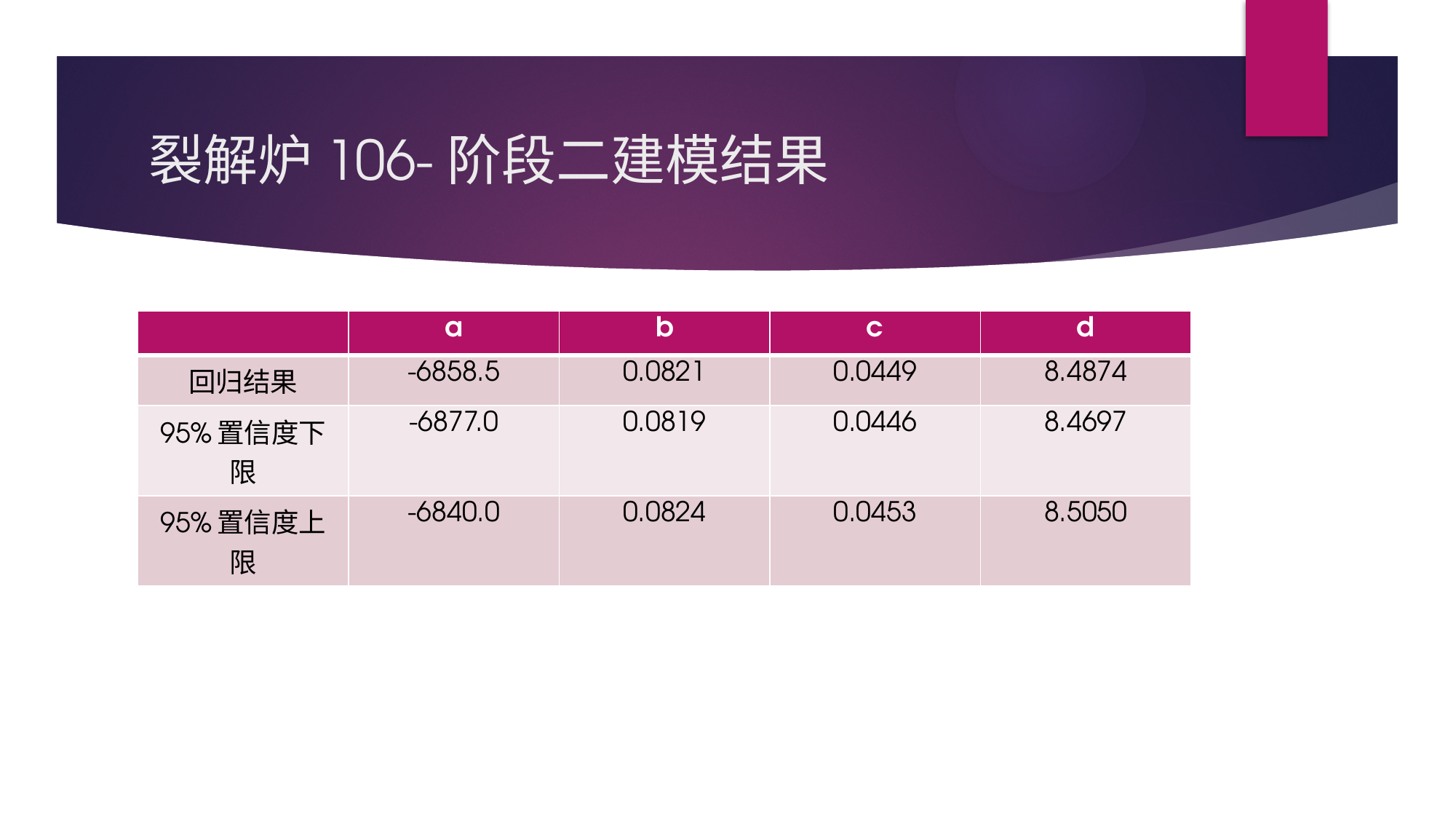

# 裂解炉106-阶段二建模结果
|  | a | b | c | d |
| --- | --- | --- | --- | --- |
| 回归结果 | -6858.5 | 0.0821 | 0.0449 | 8.4874 |
| 95%置信度下限 | -6877.0 | 0.0819 | 0.0446 | 8.4697 |
| 95%置信度上限 | -6840.0 | 0.0824 | 0.0453 | 8.5050 |